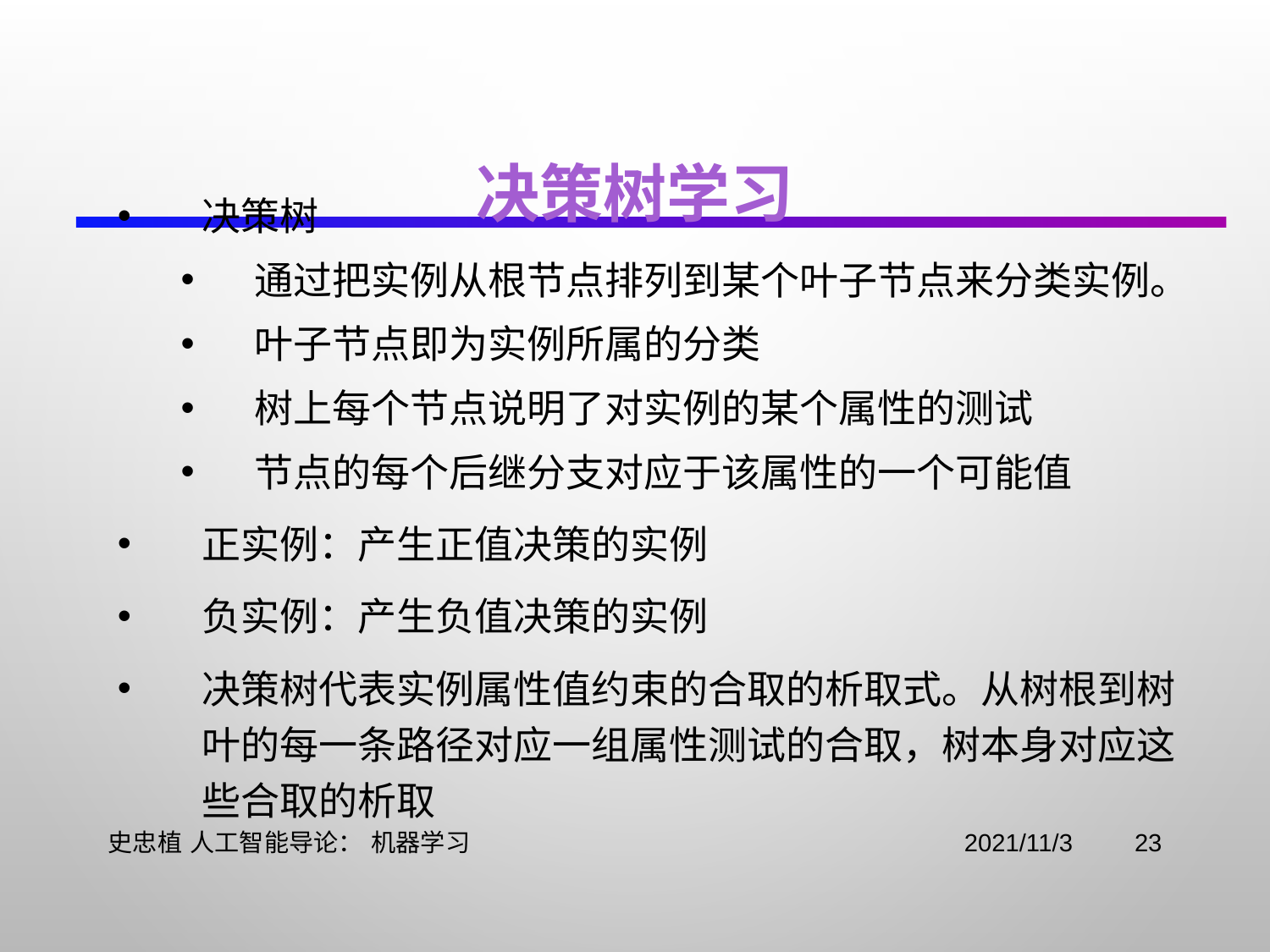

# 决策树学习
决策树
通过把实例从根节点排列到某个叶子节点来分类实例。
叶子节点即为实例所属的分类
树上每个节点说明了对实例的某个属性的测试
节点的每个后继分支对应于该属性的一个可能值
正实例：产生正值决策的实例
负实例：产生负值决策的实例
决策树代表实例属性值约束的合取的析取式。从树根到树叶的每一条路径对应一组属性测试的合取，树本身对应这些合取的析取
史忠植 人工智能导论： 机器学习
2021/11/3
23